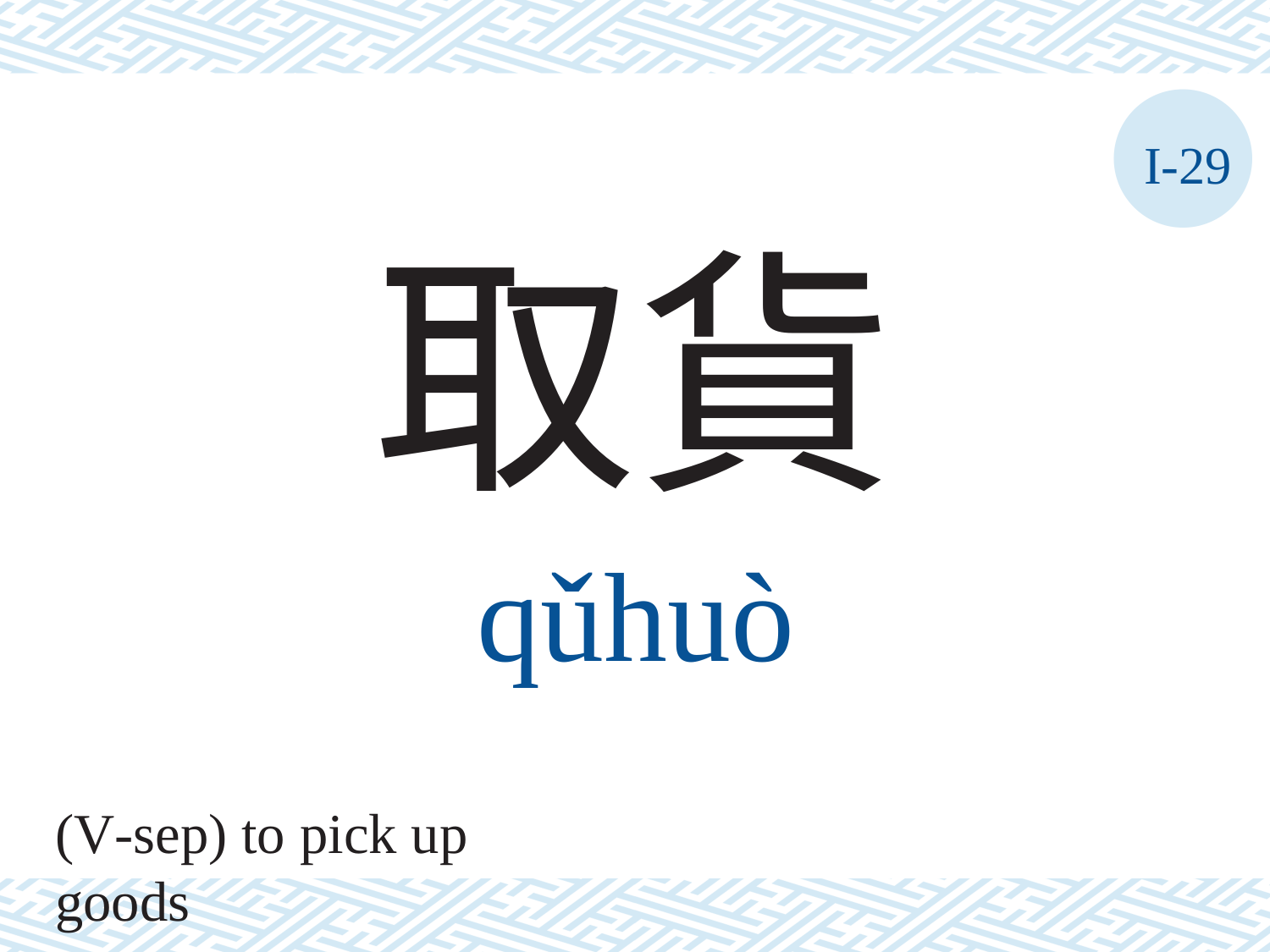

I-29
取貨
qǔhuò
(V-sep) to pick up goods